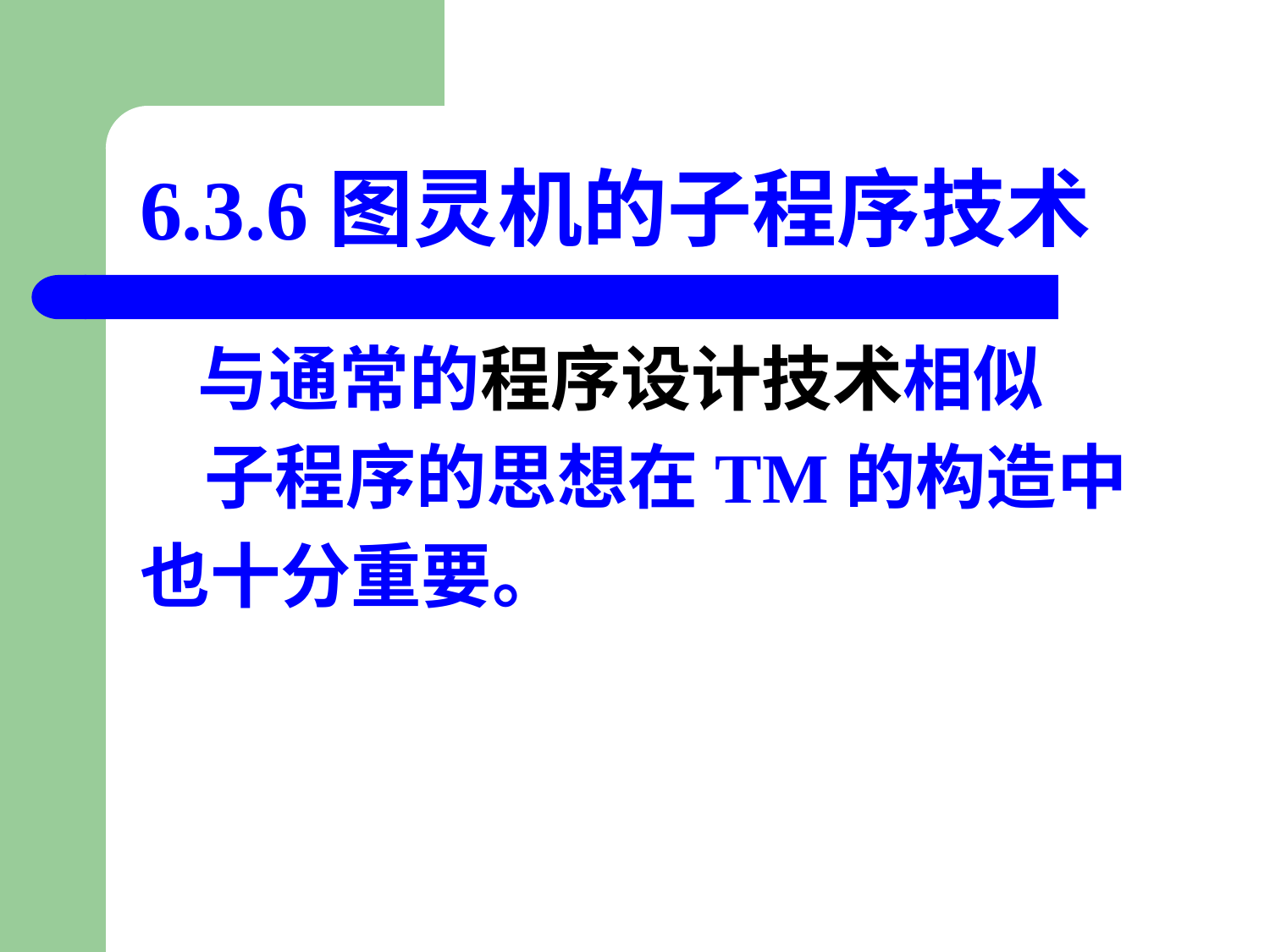

# 6.3.6图灵机的子程序技术
   与通常的程序设计技术相似
   子程序的思想在TM的构造中
也十分重要。